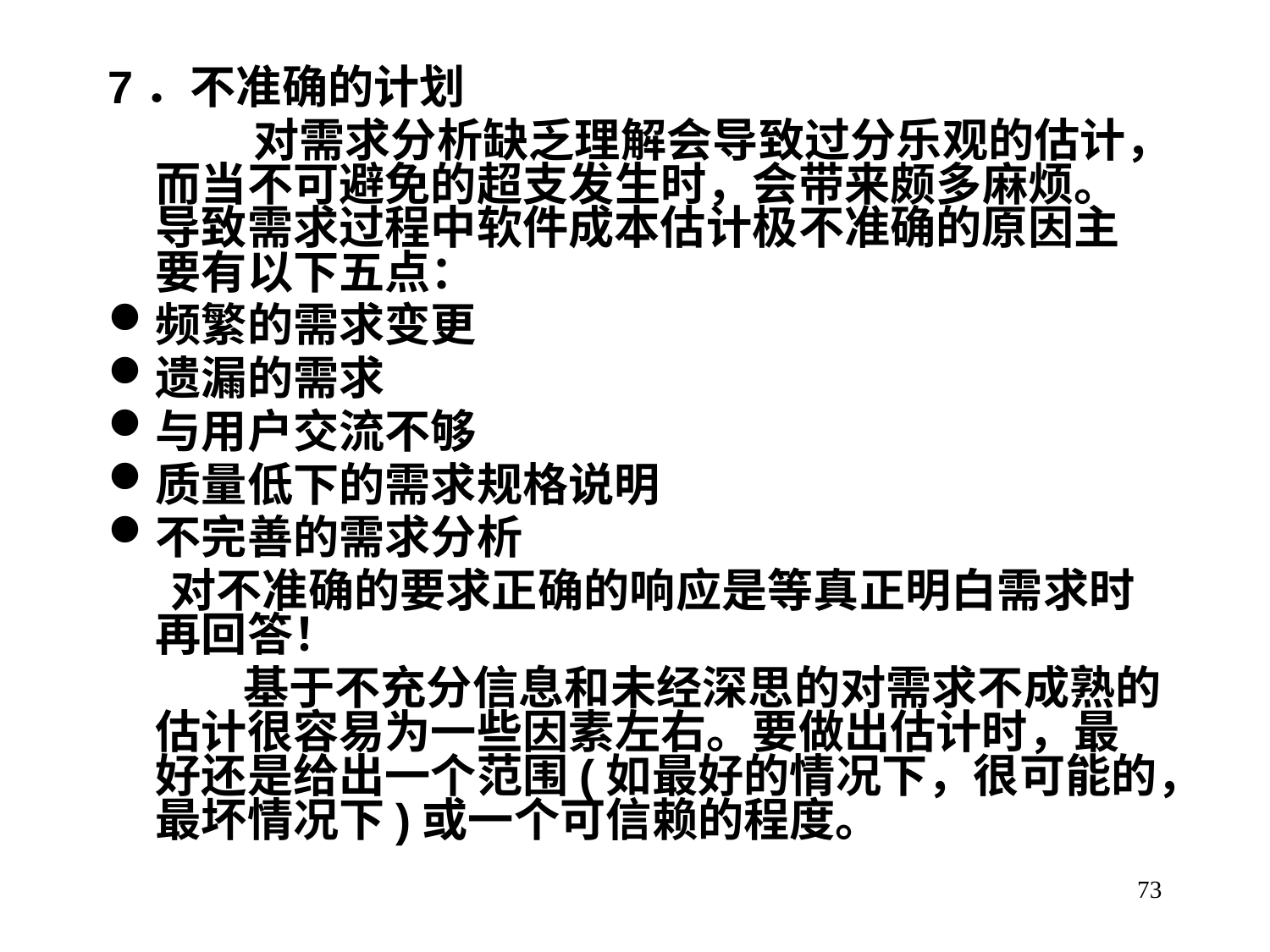

# 7．不准确的计划
             对需求分析缺乏理解会导致过分乐观的估计，而当不可避免的超支发生时，会带来颇多麻烦。导致需求过程中软件成本估计极不准确的原因主要有以下五点：
频繁的需求变更
遗漏的需求
与用户交流不够
质量低下的需求规格说明
不完善的需求分析
     对不准确的要求正确的响应是等真正明白需求时再回答！
            基于不充分信息和未经深思的对需求不成熟的估计很容易为一些因素左右。要做出估计时，最好还是给出一个范围(如最好的情况下，很可能的，最坏情况下)或一个可信赖的程度。

73